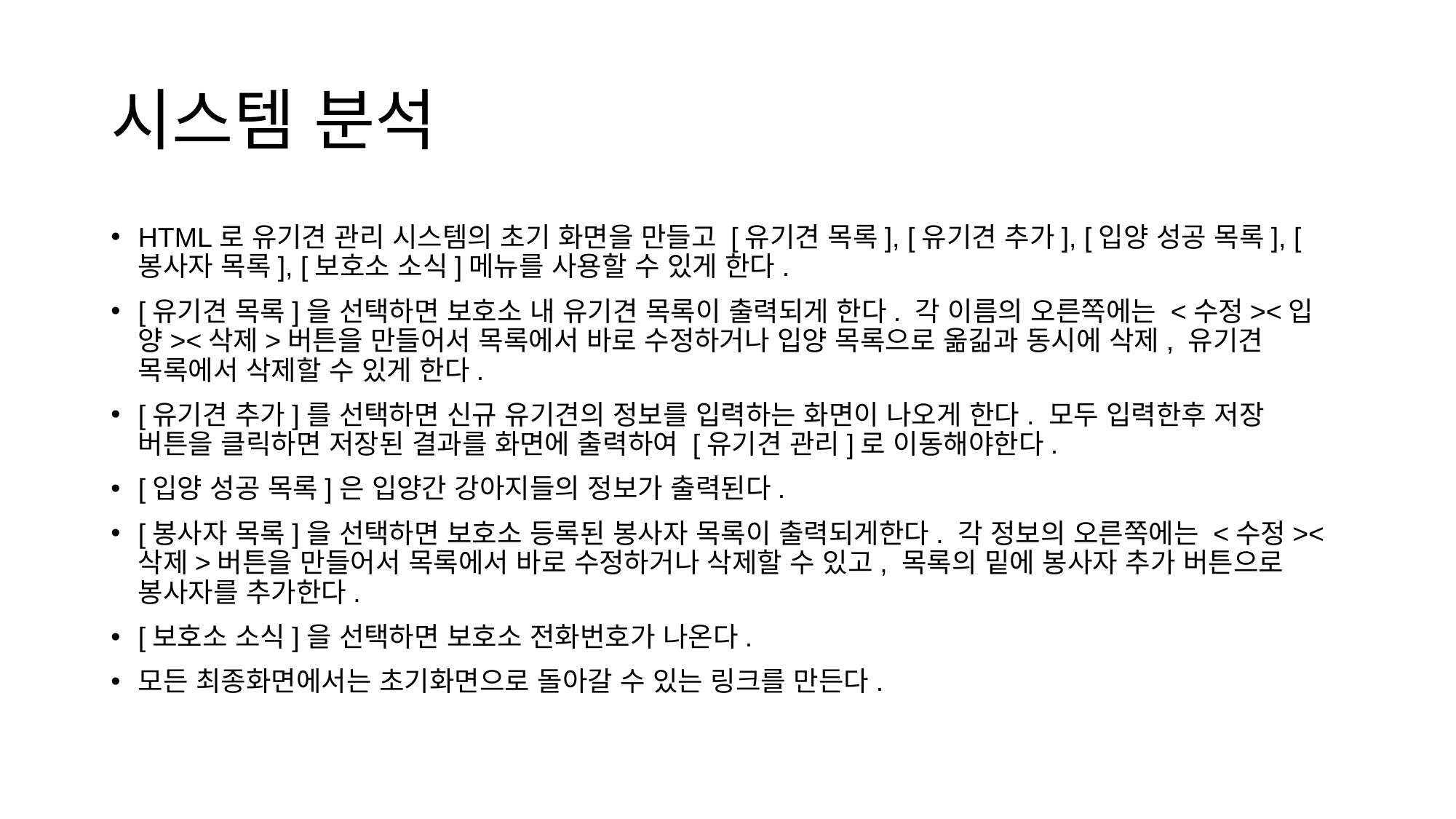

# 시스템 분석
HTML로 유기견 관리 시스템의 초기 화면을 만들고 [유기견 목록], [유기견 추가], [입양 성공 목록], [봉사자 목록], [보호소 소식]메뉴를 사용할 수 있게 한다.
[유기견 목록]을 선택하면 보호소 내 유기견 목록이 출력되게 한다. 각 이름의 오른쪽에는 <수정><입양><삭제>버튼을 만들어서 목록에서 바로 수정하거나 입양 목록으로 옮긺과 동시에 삭제, 유기견 목록에서 삭제할 수 있게 한다.
[유기견 추가]를 선택하면 신규 유기견의 정보를 입력하는 화면이 나오게 한다. 모두 입력한후 저장 버튼을 클릭하면 저장된 결과를 화면에 출력하여 [유기견 관리]로 이동해야한다.
[입양 성공 목록]은 입양간 강아지들의 정보가 출력된다.
[봉사자 목록]을 선택하면 보호소 등록된 봉사자 목록이 출력되게한다. 각 정보의 오른쪽에는 <수정><삭제>버튼을 만들어서 목록에서 바로 수정하거나 삭제할 수 있고, 목록의 밑에 봉사자 추가 버튼으로 봉사자를 추가한다.
[보호소 소식]을 선택하면 보호소 전화번호가 나온다.
모든 최종화면에서는 초기화면으로 돌아갈 수 있는 링크를 만든다.